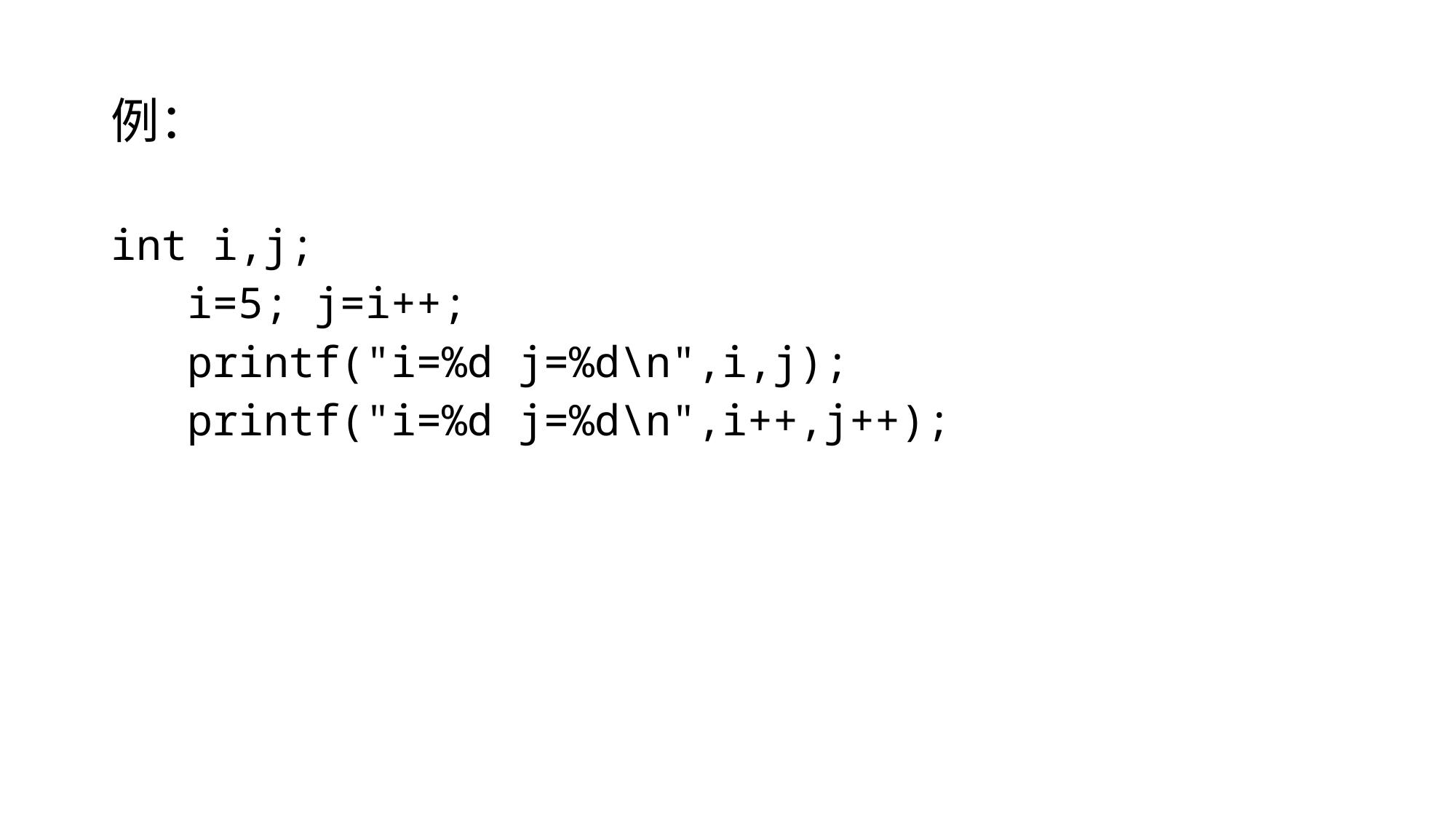

# 例：
int i,j;
   i=5; j=i++;
   printf("i=%d j=%d\n",i,j);
   printf("i=%d j=%d\n",i++,j++);